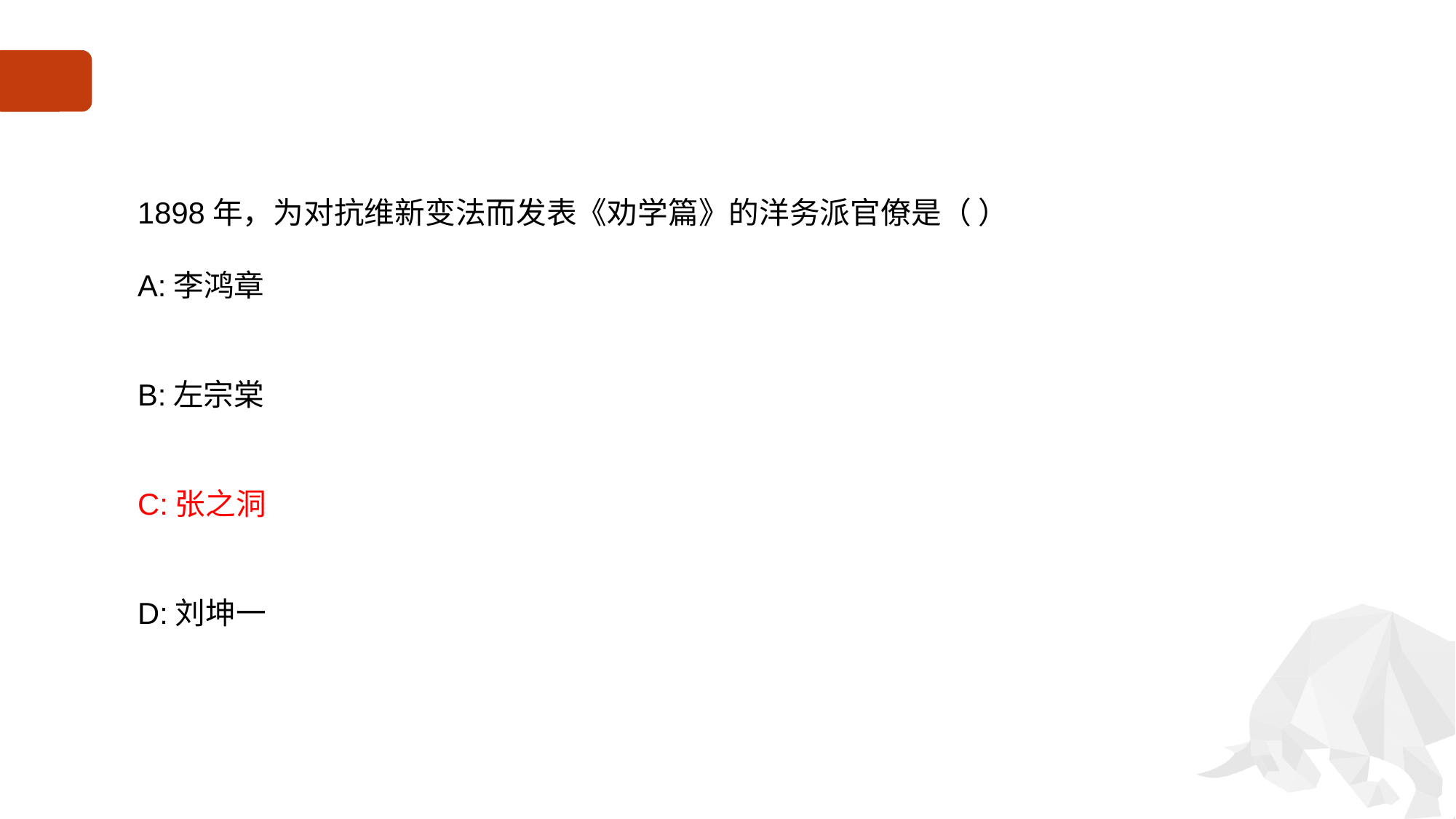

#
1898年，为对抗维新变法而发表《劝学篇》的洋务派官僚是（ ）

A:李鸿章

B:左宗棠

C:张之洞

D:刘坤一